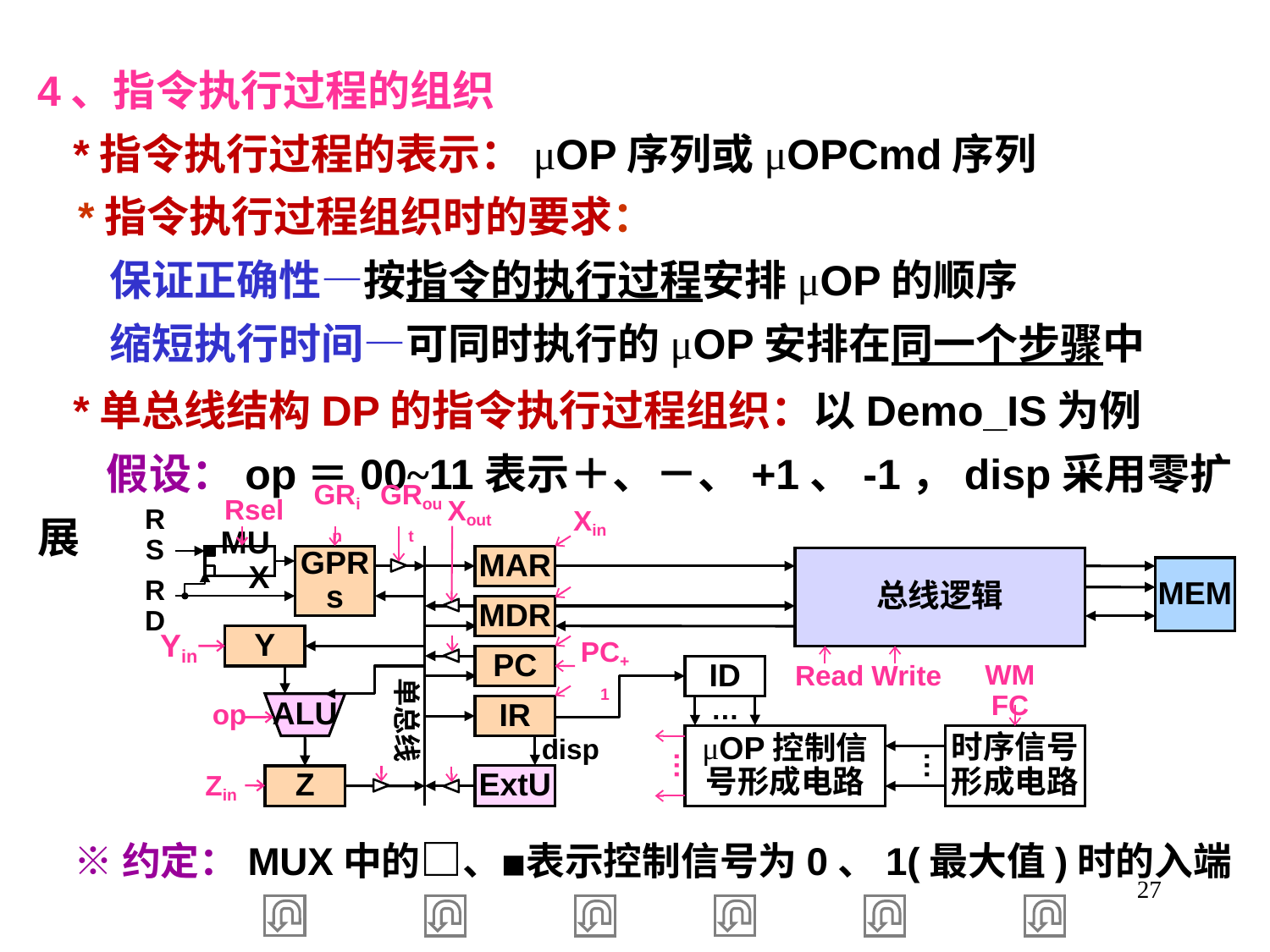

4、指令执行过程的组织
   *指令执行过程的表示：μOP序列或μOPCmd序列
   *指令执行过程组织时的要求：
      保证正确性—按指令的执行过程安排μOP的顺序
      缩短执行时间—可同时执行的μOP安排在同一个步骤中
   *单总线结构DP的指令执行过程组织：以Demo_IS为例
      假设：op＝00~11表示＋、－、+1、-1，disp采用零扩展
Rsel
GRin
GRout
Xout
Xin
RS
RD
MUX

GPRs
MAR
总线逻辑
MEM

MDR

Y
Yin
PC

PC+1
ID
Read Write
单总线
WMFC
ALU
…
IR
op
时序信号形成电路
μOP控制信号形成电路
disp
…
…
ExtU
Z
Zin

   ※约定：MUX中的□、■表示控制信号为0、1(最大值)时的入端
27